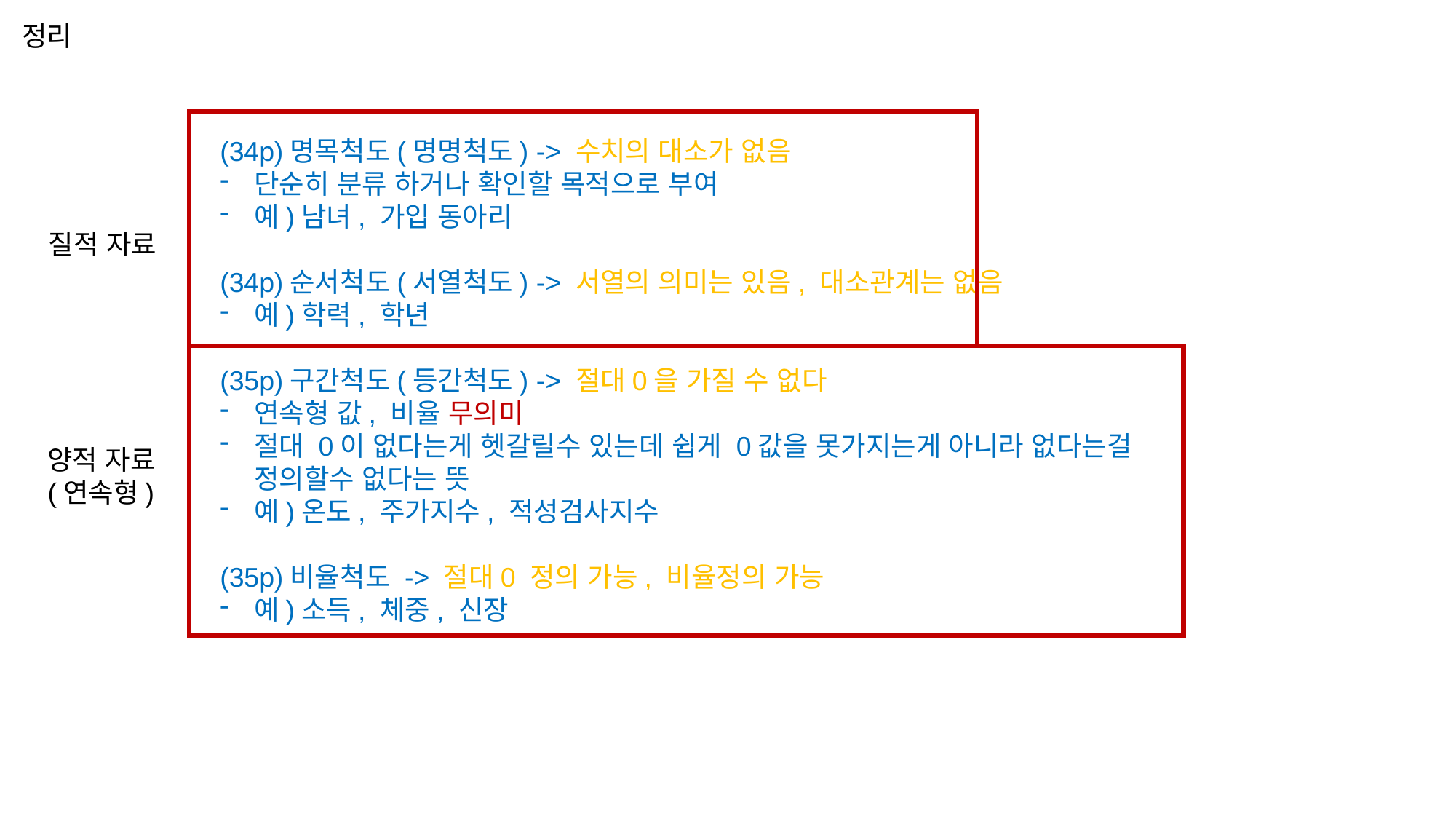

정리

(34p)명목척도(명명척도) -> 수치의 대소가 없음
단순히 분류 하거나 확인할 목적으로 부여
예)남녀, 가입 동아리

(34p)순서척도(서열척도) -> 서열의 의미는 있음, 대소관계는 없음
예)학력, 학년

(35p)구간척도(등간척도) -> 절대0을 가질 수 없다
연속형 값, 비율 무의미
절대 0이 없다는게 헷갈릴수 있는데 쉽게 0값을 못가지는게 아니라 없다는걸 정의할수 없다는 뜻
예)온도, 주가지수, 적성검사지수

(35p)비율척도 -> 절대0 정의 가능, 비율정의 가능
예)소득, 체중, 신장
질적 자료

양적 자료
(연속형)